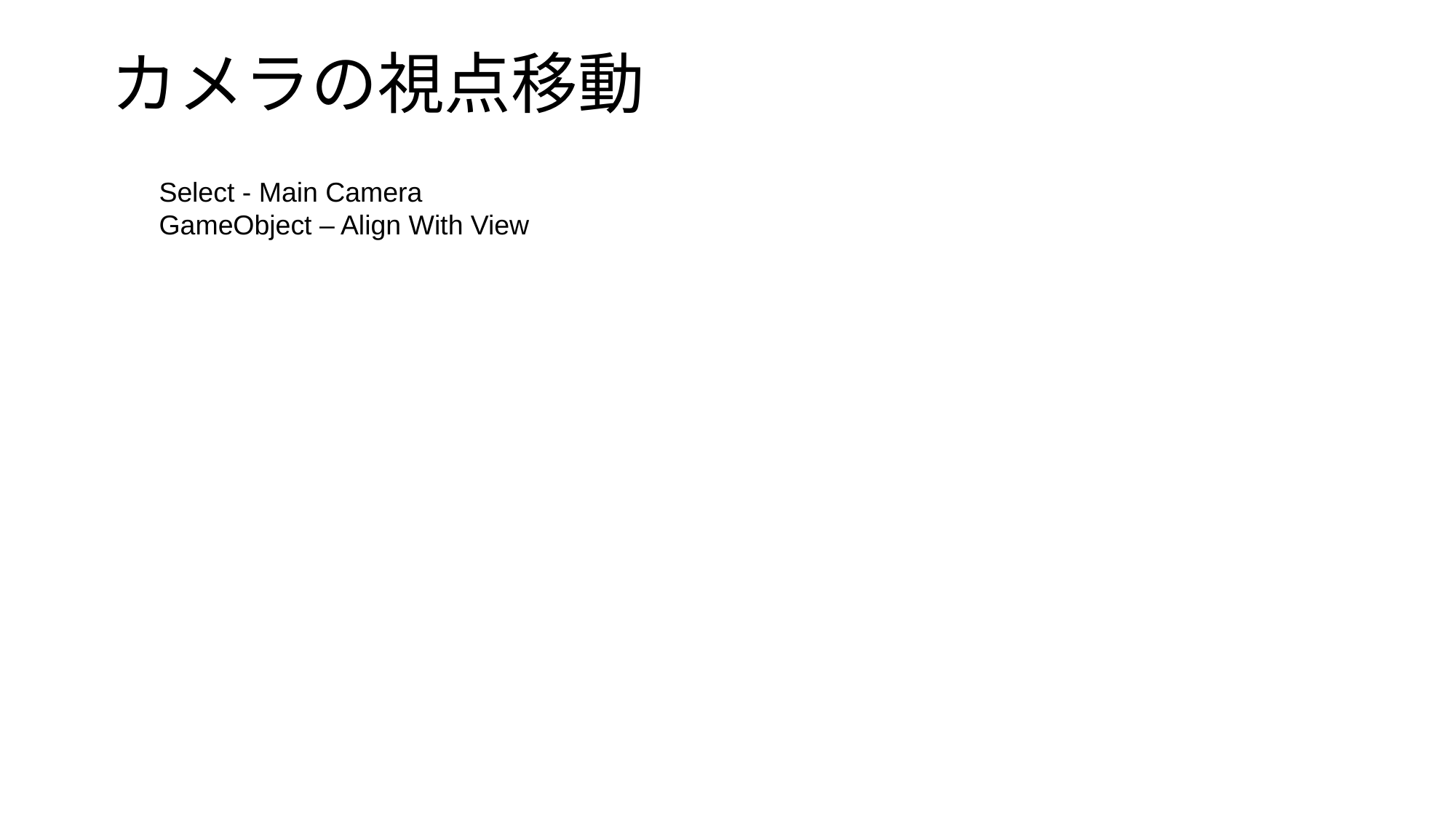

# カメラの視点移動
Select - Main Camera
GameObject – Align With View